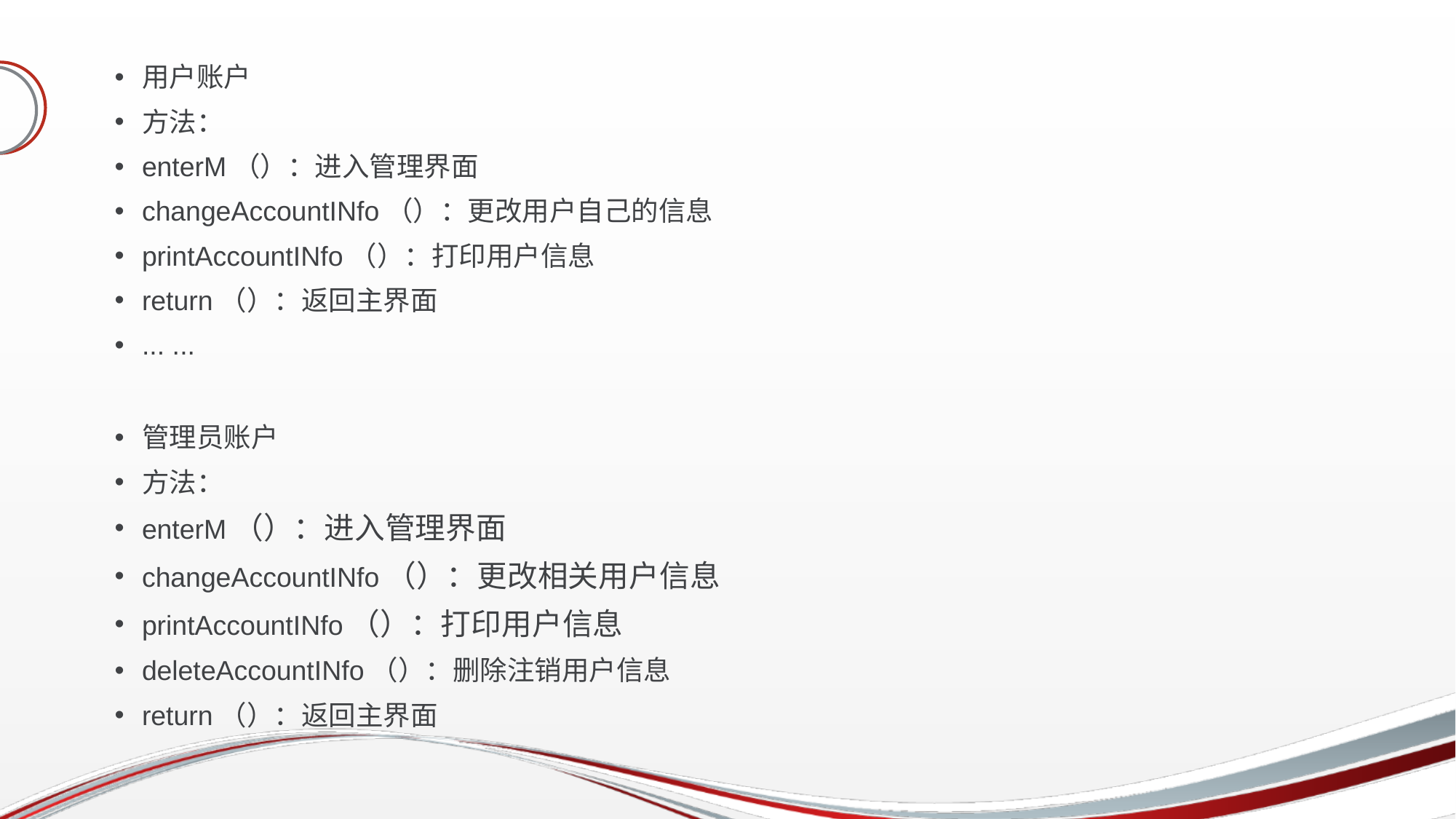

用户账户
方法：
enterM（）：进入管理界面
changeAccountINfo（）：更改用户自己的信息
printAccountINfo（）：打印用户信息
return（）：返回主界面
... ...

管理员账户
方法：
enterM（）：进入管理界面
changeAccountINfo（）：更改相关用户信息
printAccountINfo（）：打印用户信息
deleteAccountINfo（）：删除注销用户信息
return（）：返回主界面